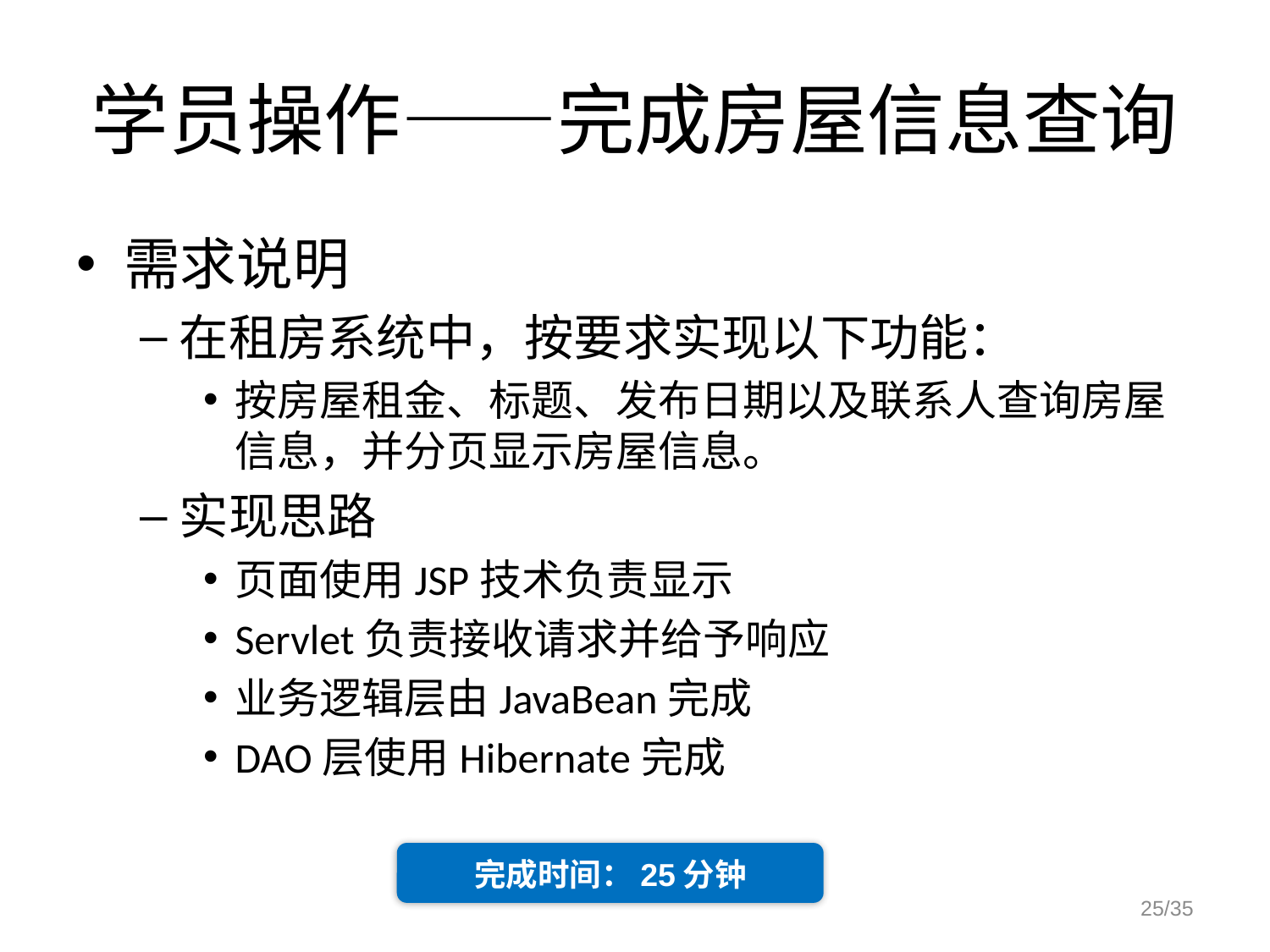

# 学员操作——完成房屋信息查询
需求说明
在租房系统中，按要求实现以下功能：
按房屋租金、标题、发布日期以及联系人查询房屋信息，并分页显示房屋信息。
实现思路
页面使用JSP技术负责显示
Servlet负责接收请求并给予响应
业务逻辑层由JavaBean完成
DAO层使用Hibernate完成

完成时间：25分钟
25/35